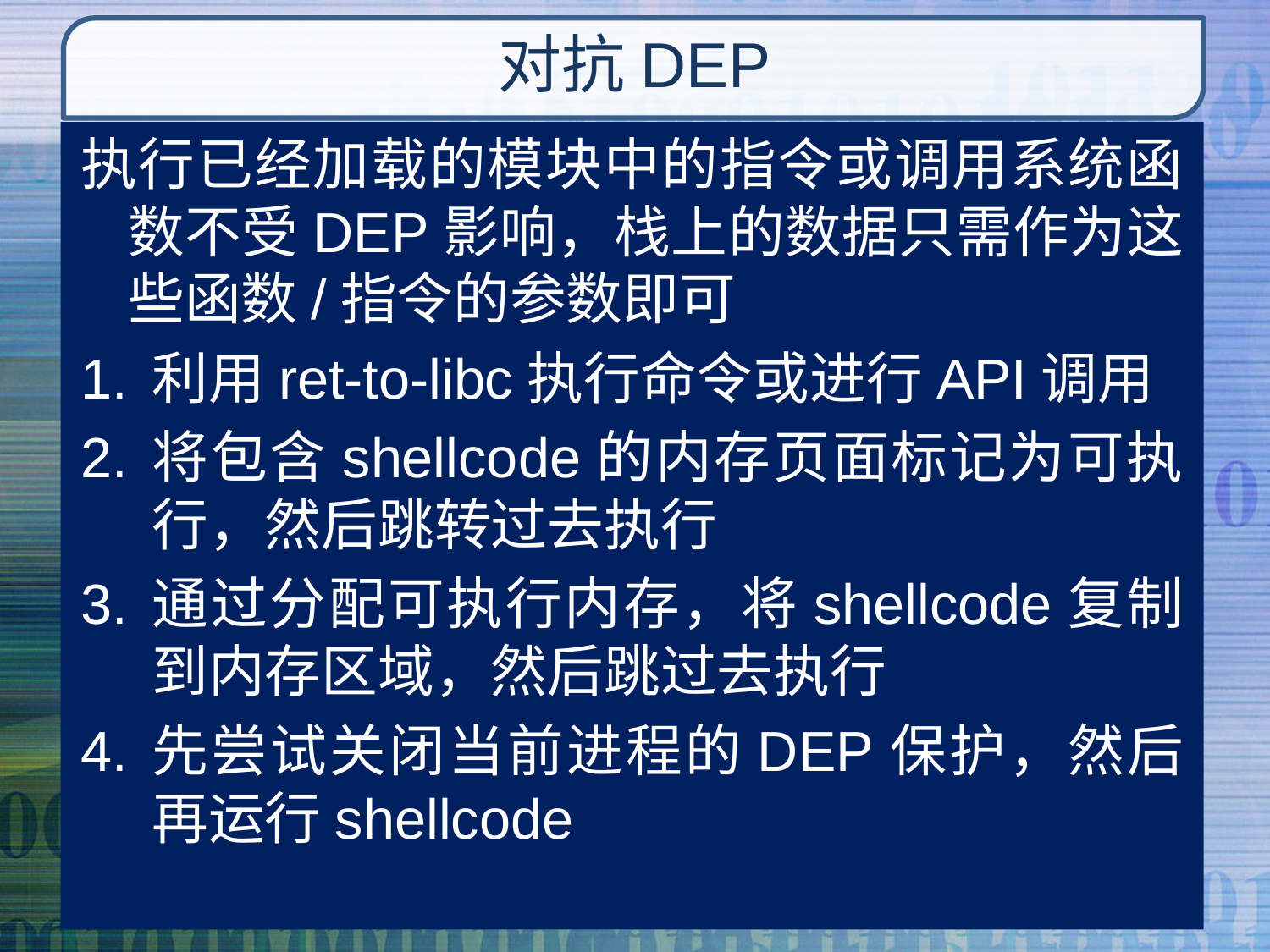

# 对抗DEP
执行已经加载的模块中的指令或调用系统函数不受DEP影响，栈上的数据只需作为这些函数/指令的参数即可
利用ret-to-libc执行命令或进行API调用
将包含shellcode的内存页面标记为可执行，然后跳转过去执行
通过分配可执行内存，将shellcode复制到内存区域，然后跳过去执行
先尝试关闭当前进程的DEP保护，然后再运行shellcode